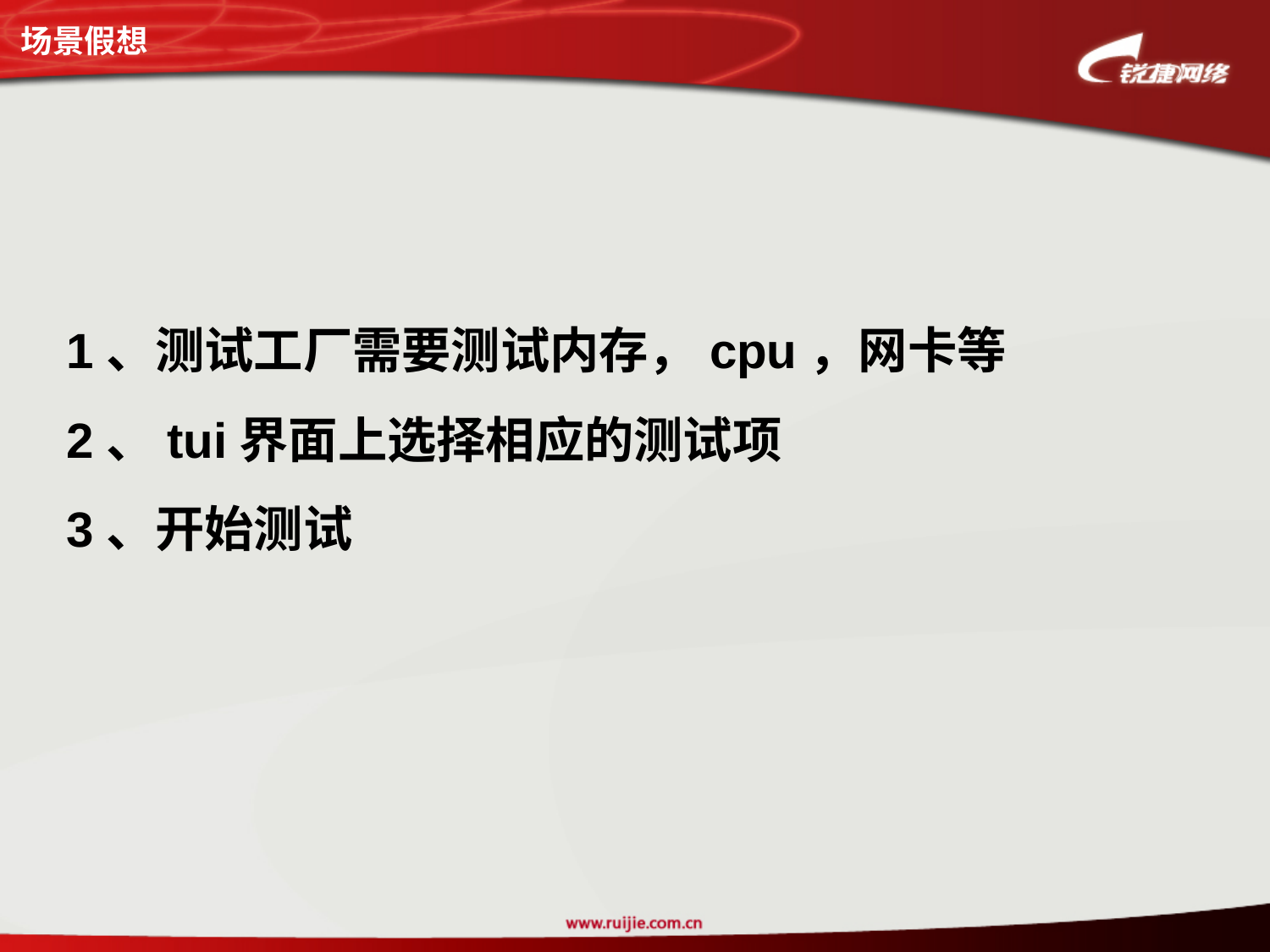

场景假想
1、测试工厂需要测试内存，cpu，网卡等
2、tui界面上选择相应的测试项
3、开始测试
3